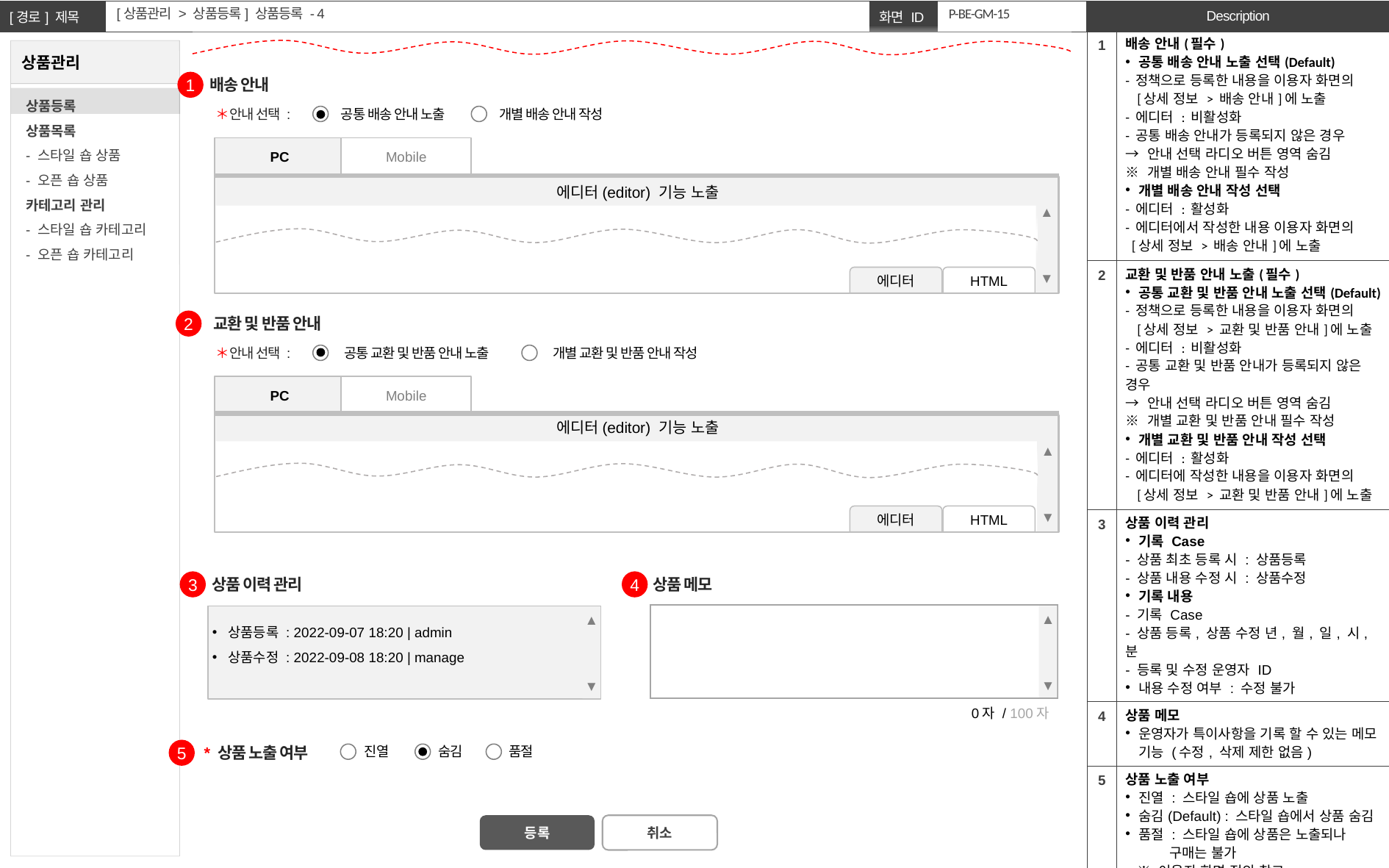

[상품관리 > 상품등록] 상품등록 - 4
# P-BE-GM-15

| 1 | 배송 안내(필수) 공통 배송 안내 노출 선택(Default) - 정책으로 등록한 내용을 이용자 화면의 [상세 정보 > 배송 안내]에 노출 - 에디터 : 비활성화 - 공통 배송 안내가 등록되지 않은 경우 → 안내 선택 라디오 버튼 영역 숨김 ※ 개별 배송 안내 필수 작성 개별 배송 안내 작성 선택 - 에디터 : 활성화 - 에디터에서 작성한 내용 이용자 화면의 [상세 정보 > 배송 안내]에 노출 |
| --- | --- |
| 2 | 교환 및 반품 안내 노출(필수) 공통 교환 및 반품 안내 노출 선택(Default) - 정책으로 등록한 내용을 이용자 화면의 [상세 정보 > 교환 및 반품 안내]에 노출 - 에디터 : 비활성화 - 공통 교환 및 반품 안내가 등록되지 않은 경우 → 안내 선택 라디오 버튼 영역 숨김 ※ 개별 교환 및 반품 안내 필수 작성 개별 교환 및 반품 안내 작성 선택 - 에디터 : 활성화 - 에디터에 작성한 내용을 이용자 화면의 [상세 정보 > 교환 및 반품 안내]에 노출 |
| 3 | 상품 이력 관리 기록 Case - 상품 최초 등록 시 : 상품등록 - 상품 내용 수정 시 : 상품수정 기록 내용 - 기록 Case - 상품 등록, 상품 수정 년, 월, 일, 시, 분 - 등록 및 수정 운영자 ID 내용 수정 여부 : 수정 불가 |
| 4 | 상품 메모 운영자가 특이사항을 기록 할 수 있는 메모 기능 (수정, 삭제 제한 없음) |
| 5 | 상품 노출 여부 진열 : 스타일 숍에 상품 노출 숨김(Default) : 스타일 숍에서 상품 숨김 품절 : 스타일 숍에 상품은 노출되나 구매는 불가 ※ 이용자 화면 정의 참고 |
배송 안내
1

＊안내 선택 :
공통 배송 안내 노출

개별 배송 안내 작성

PC
Mobile

에디터(editor) 기능 노출
▲

▼

에디터
HTML
교환 및 반품 안내
2
＊안내 선택 :
공통 교환 및 반품 안내 노출

개별 교환 및 반품 안내 작성

PC
Mobile
에디터(editor) 기능 노출

▲

▼

에디터
HTML
상품 이력 관리
상품 메모
3
4

 상품등록 : 2022-09-07 18:20 | admin
 상품수정 : 2022-09-08 18:20 | manage

▲

▼
▲

▼
 0자 / 100자
* 상품 노출 여부
진열

숨김

품절

5

등록
취소